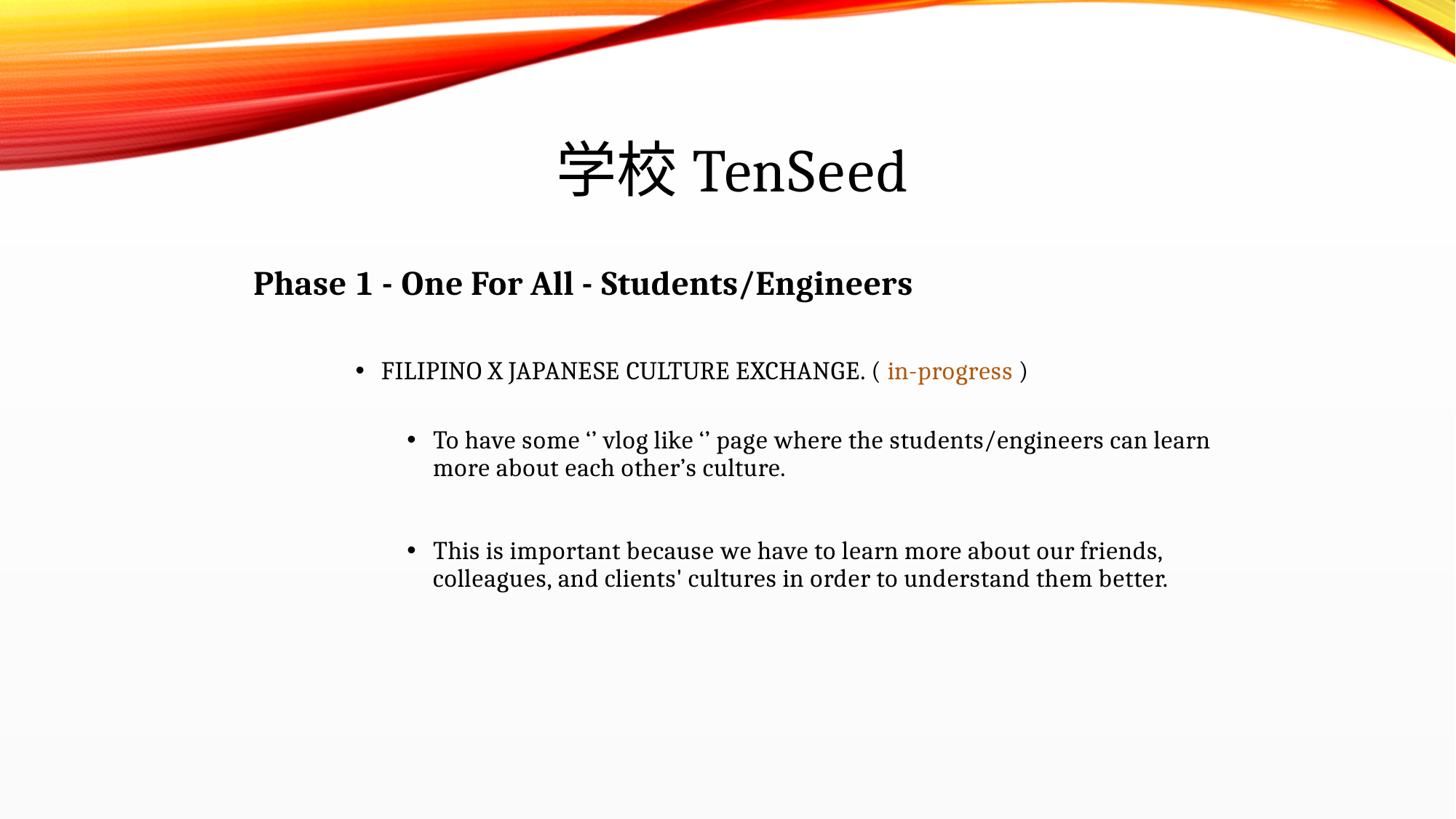

# 学校TenSeed
Phase 1 - One For All - Students/Engineers

FILIPINO X JAPANESE CULTURE EXCHANGE. ( in-progress )

To have some ‘’ vlog like ‘’ page where the students/engineers can learn more about each other’s culture.

This is important because we have to learn more about our friends, colleagues, and clients' cultures in order to understand them better.